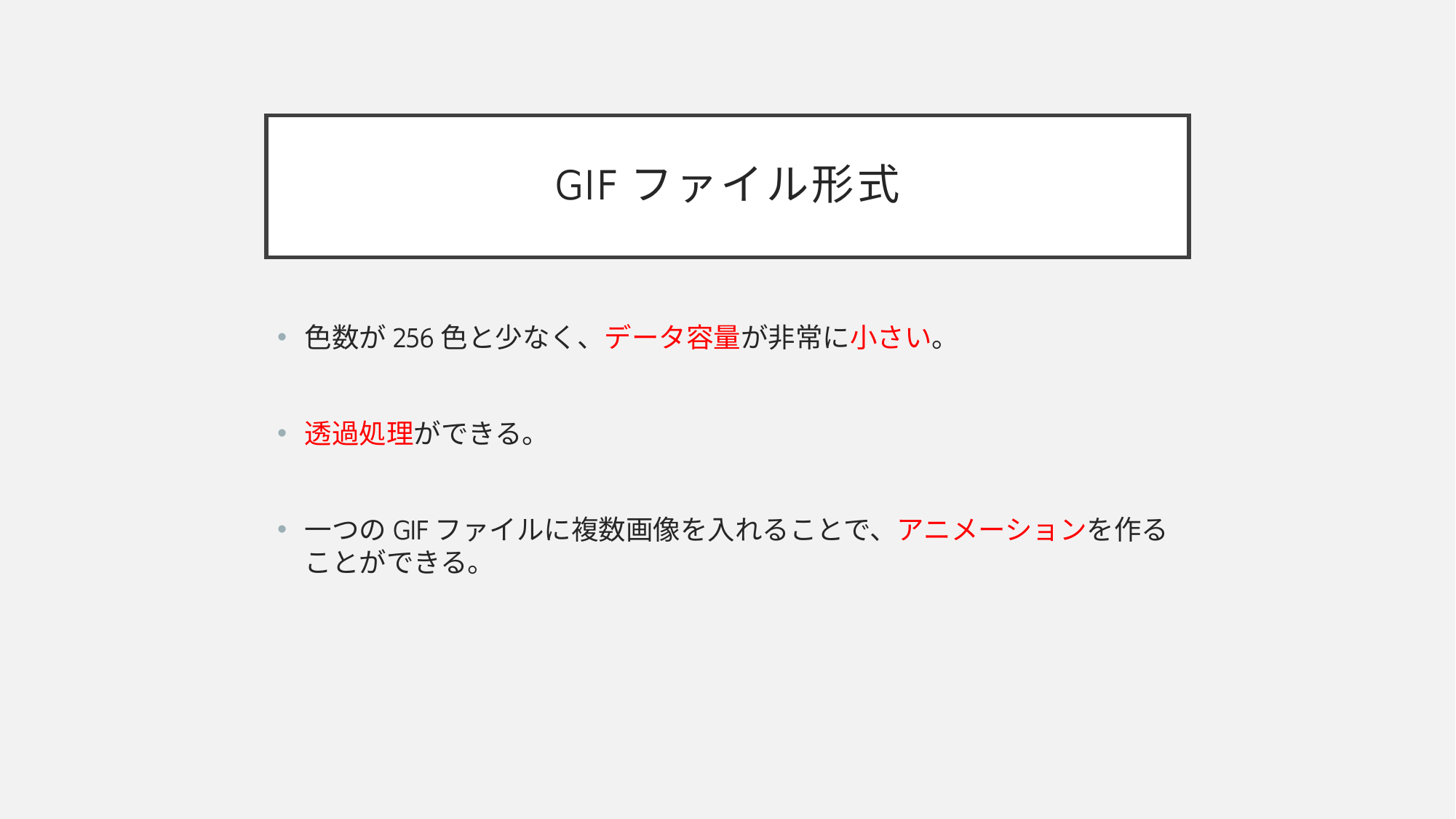

# GIFファイル形式
色数が256色と少なく、データ容量が非常に小さい。

透過処理ができる。

一つのGIFファイルに複数画像を入れることで、アニメーションを作ることができる。